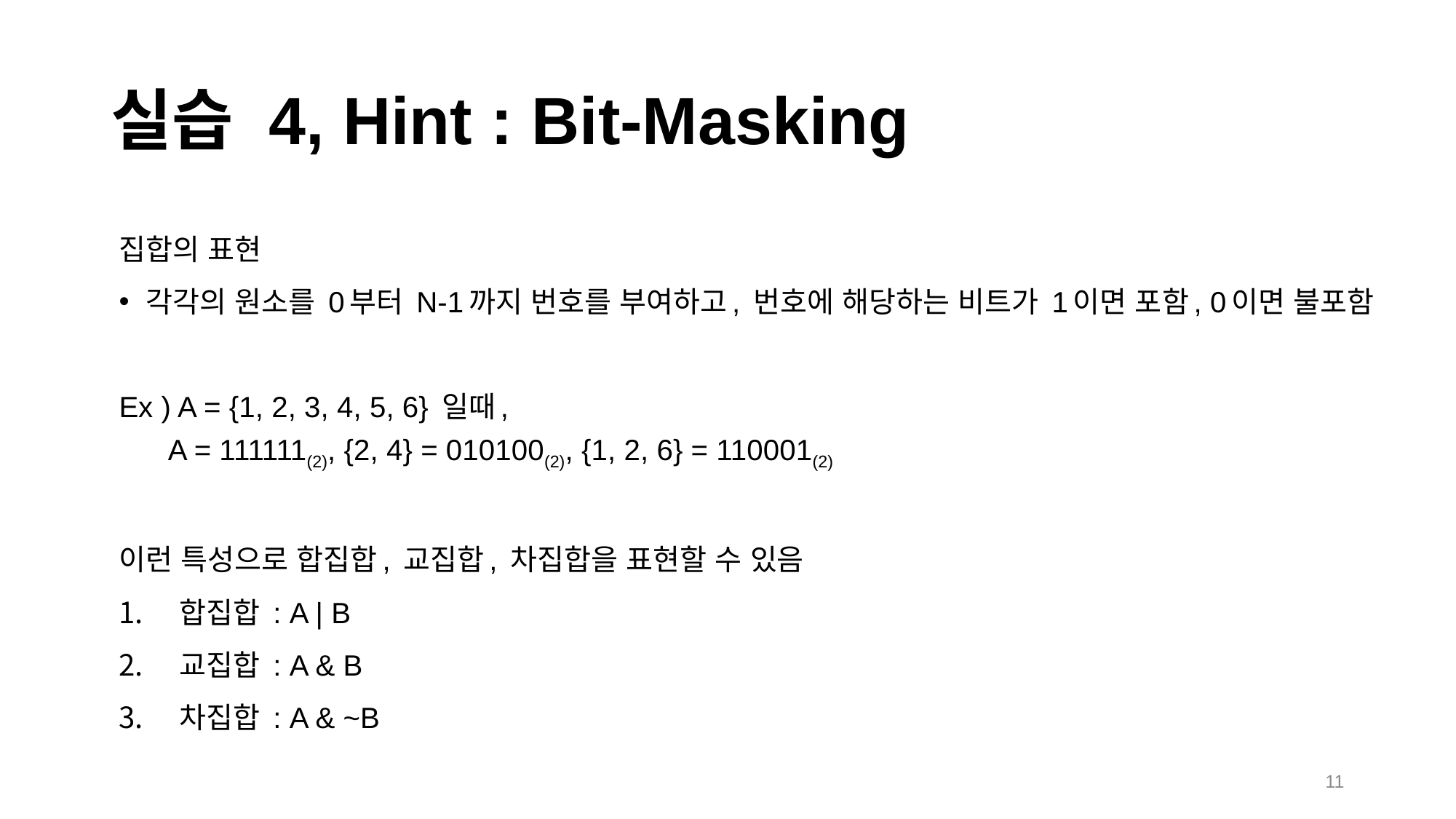

# 실습 4, Hint : Bit-Masking
집합의 표현
각각의 원소를 0부터 N-1까지 번호를 부여하고, 번호에 해당하는 비트가 1이면 포함, 0이면 불포함

Ex ) A = {1, 2, 3, 4, 5, 6} 일때,
      A = 111111(2), {2, 4} = 010100(2), {1, 2, 6} = 110001(2)

이런 특성으로 합집합, 교집합, 차집합을 표현할 수 있음
합집합 : A | B
교집합 : A & B
차집합 : A & ~B
 11